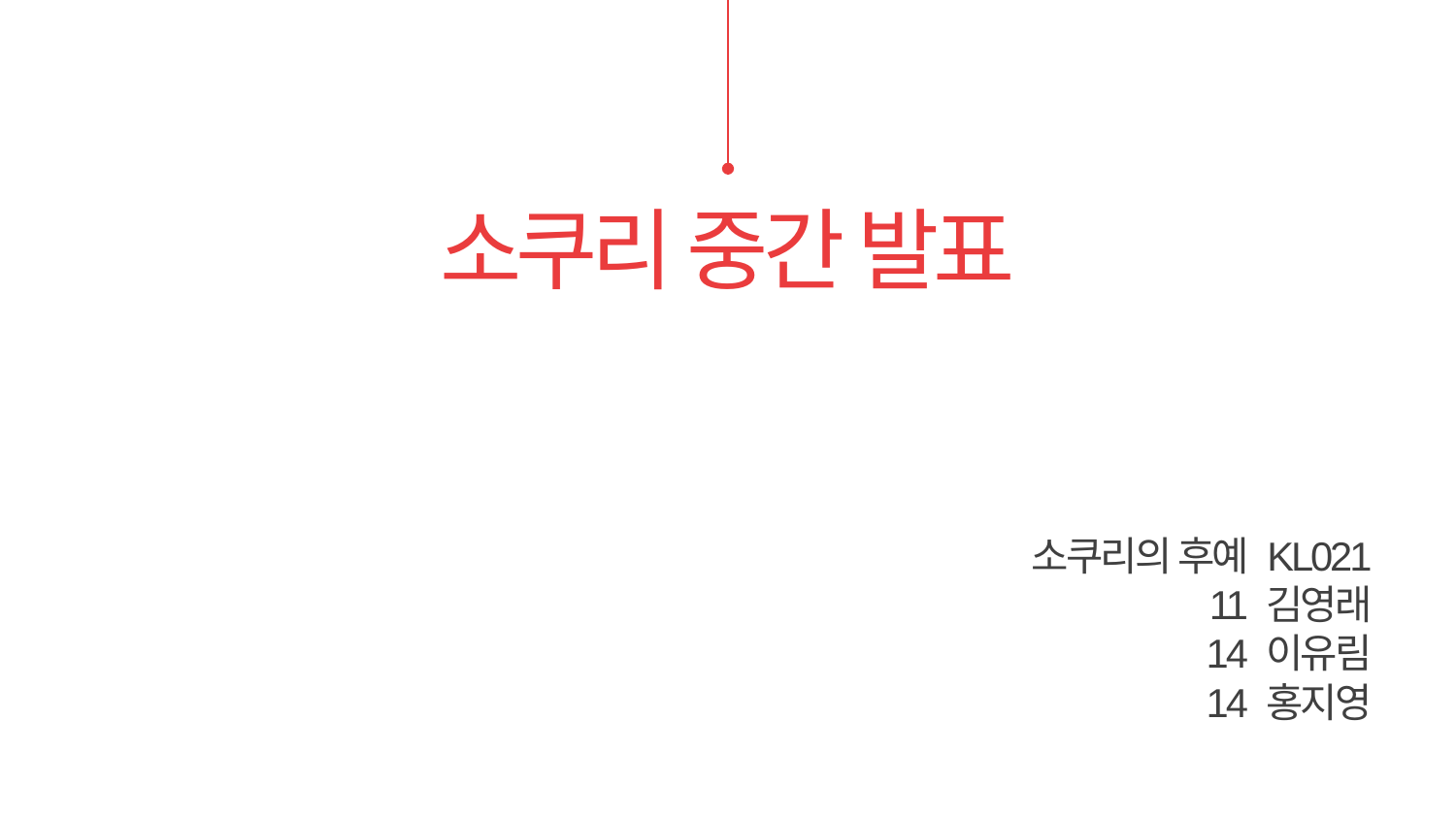

소쿠리 중간 발표
소쿠리의 후예 KL021
11 김영래
14 이유림
14 홍지영